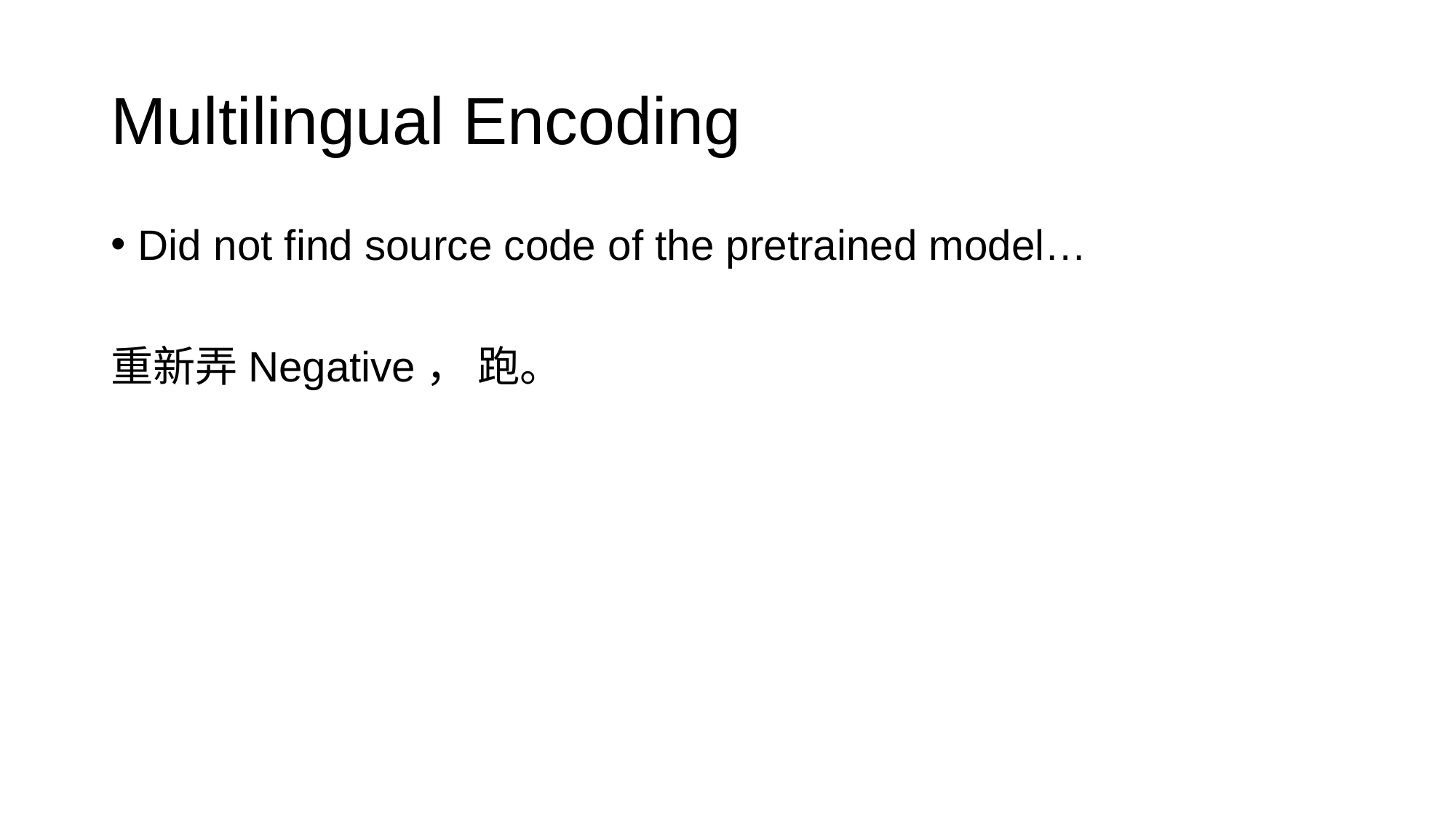

# Multilingual Encoding
Did not find source code of the pretrained model…

重新弄Negative， 跑。